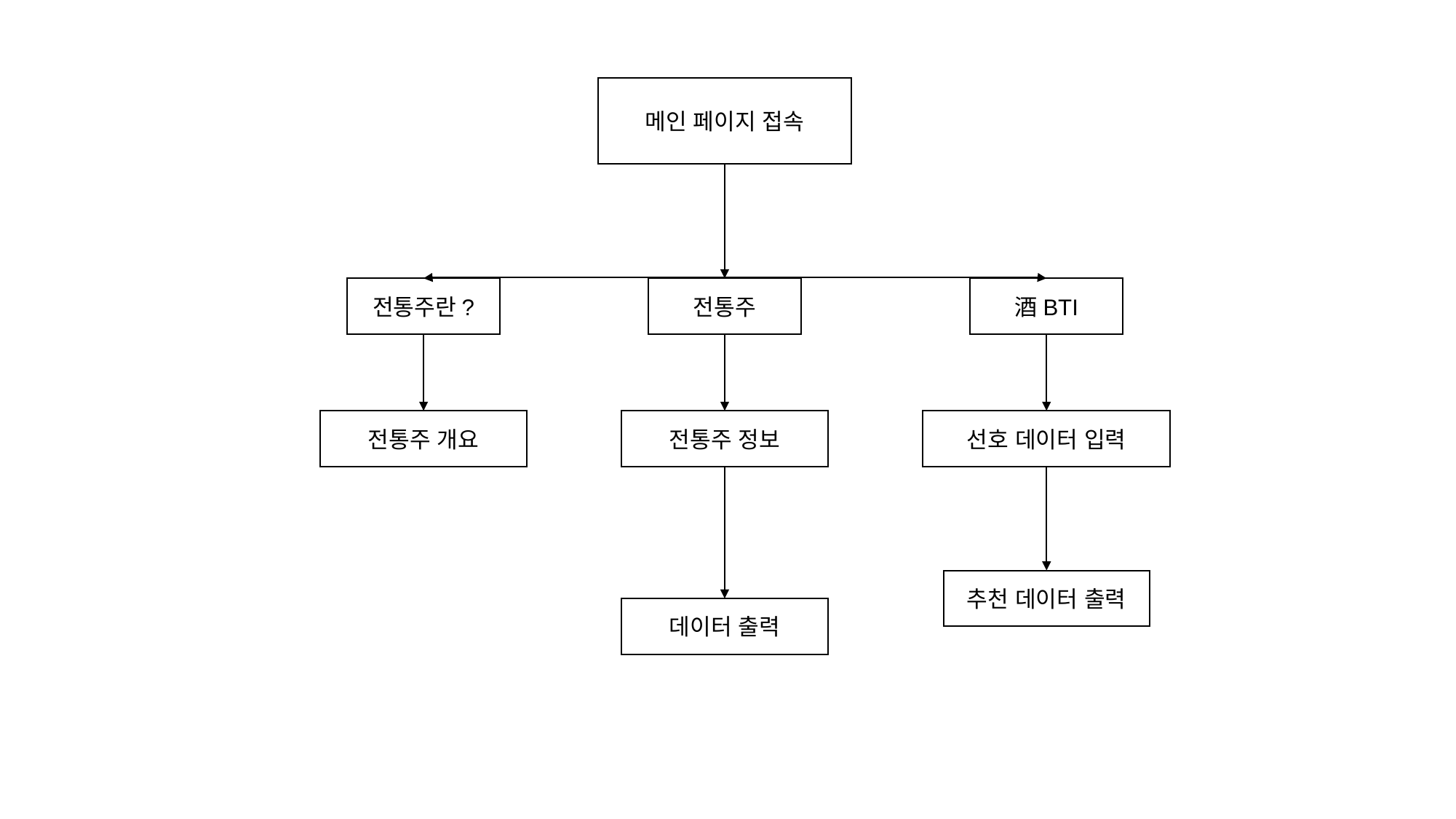

메인 페이지 접속
전통주란?
전통주 개요
전통주
전통주 정보
데이터 출력
酒BTI
선호 데이터 입력
추천 데이터 출력